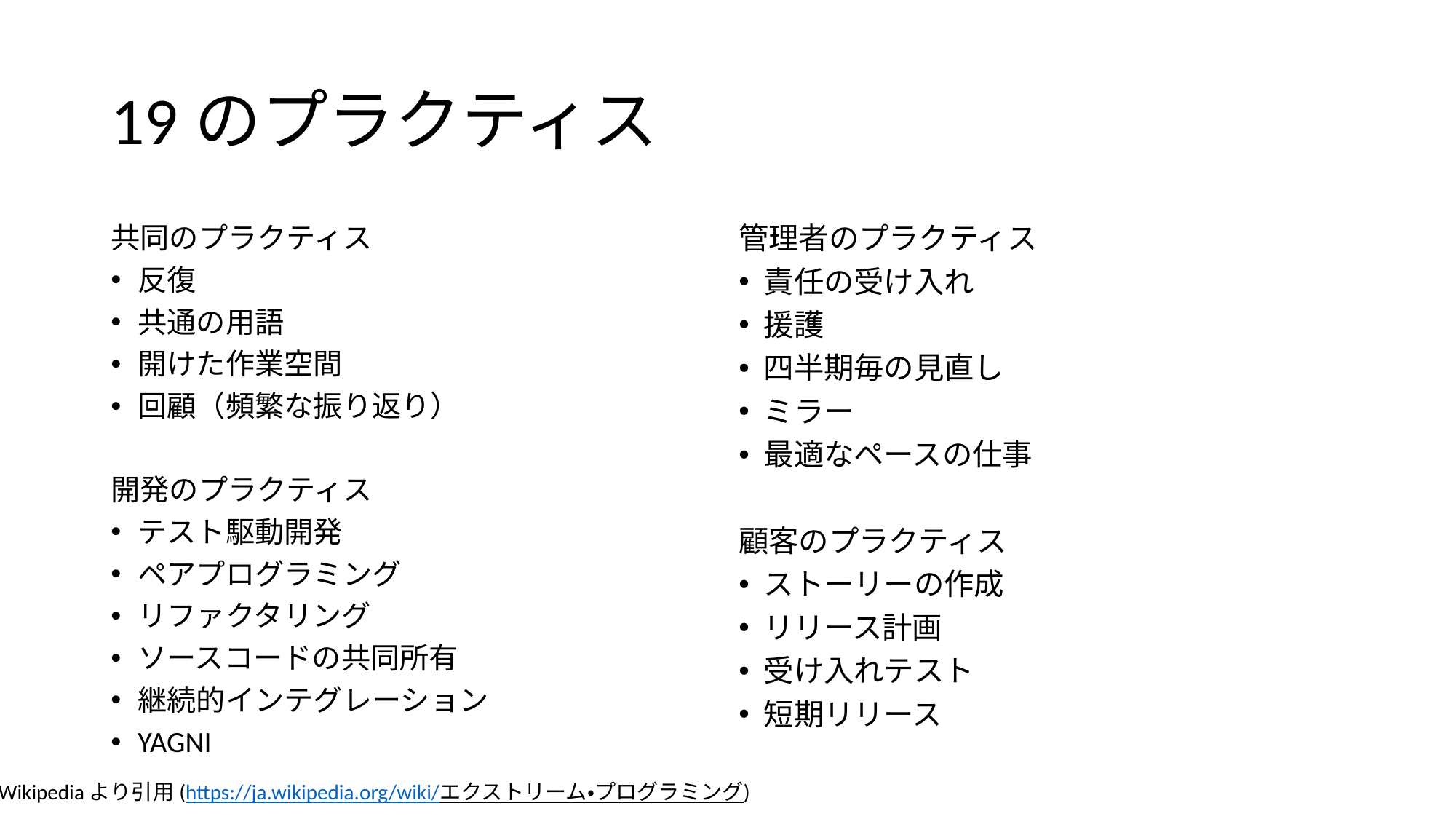

# 19のプラクティス
共同のプラクティス
反復
共通の用語
開けた作業空間
回顧（頻繁な振り返り）

開発のプラクティス
テスト駆動開発
ペアプログラミング
リファクタリング
ソースコードの共同所有
継続的インテグレーション
YAGNI
管理者のプラクティス
責任の受け入れ
援護
四半期毎の見直し
ミラー
最適なペースの仕事

顧客のプラクティス
ストーリーの作成
リリース計画
受け入れテスト
短期リリース

Wikipediaより引用(https://ja.wikipedia.org/wiki/エクストリーム・プログラミング)